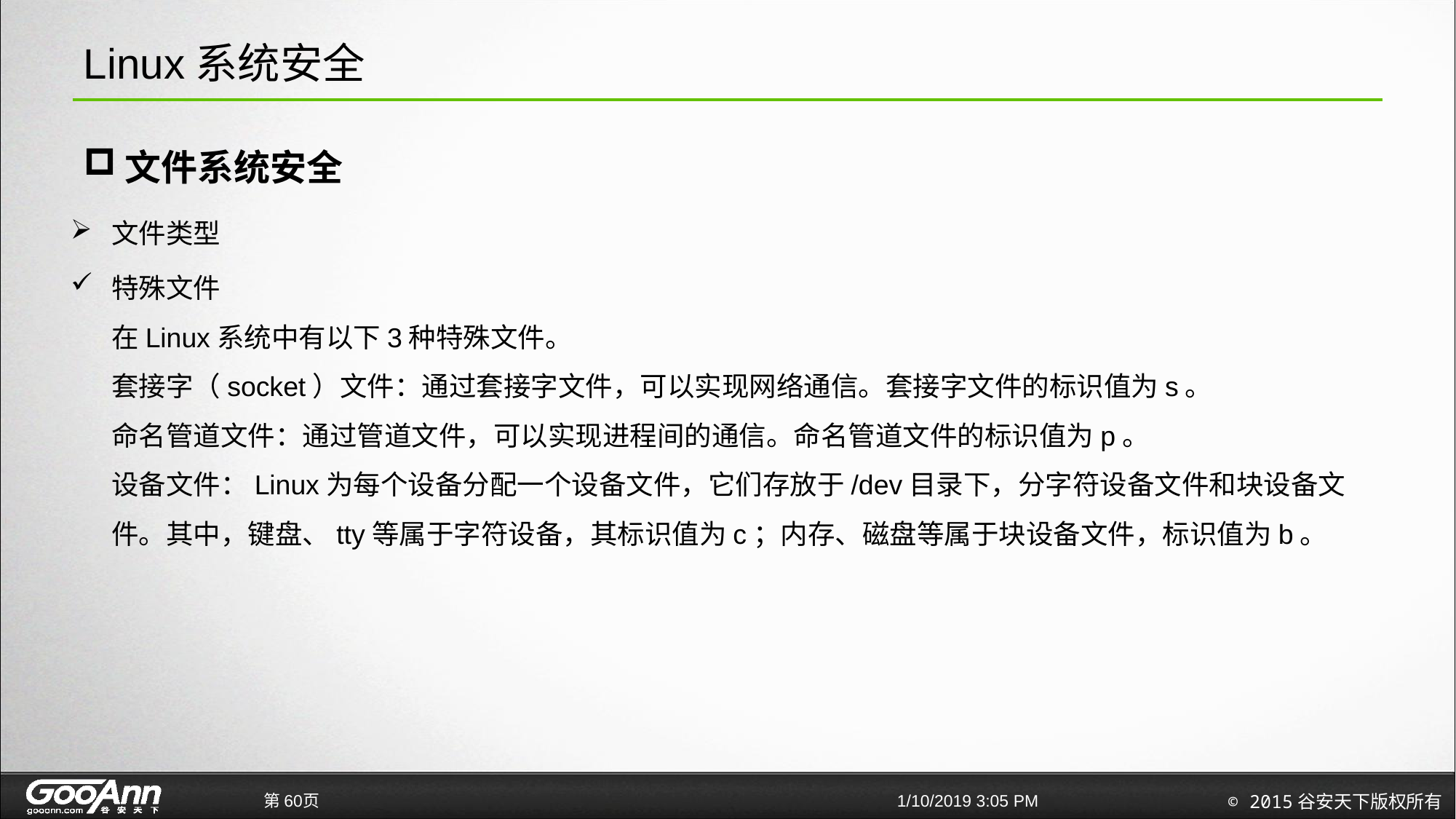

# Linux系统安全
文件系统安全
文件类型
特殊文件
在Linux系统中有以下3种特殊文件。
套接字（socket）文件：通过套接字文件，可以实现网络通信。套接字文件的标识值为s。
命名管道文件：通过管道文件，可以实现进程间的通信。命名管道文件的标识值为p。
设备文件：Linux为每个设备分配一个设备文件，它们存放于/dev目录下，分字符设备文件和块设备文件。其中，键盘、tty等属于字符设备，其标识值为c；内存、磁盘等属于块设备文件，标识值为b。